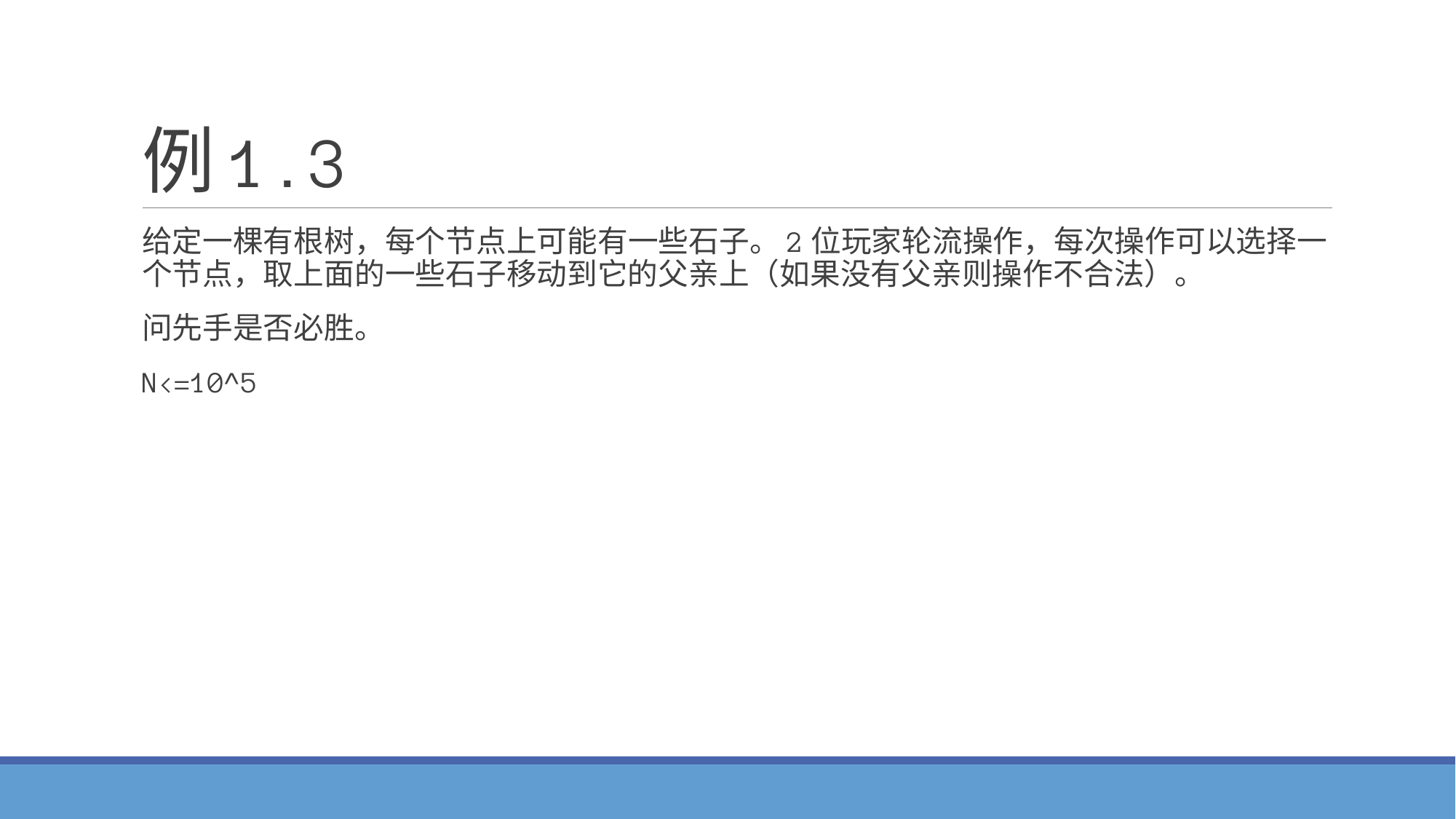

# 例1.3
给定一棵有根树，每个节点上可能有一些石子。2位玩家轮流操作，每次操作可以选择一个节点，取上面的一些石子移动到它的父亲上（如果没有父亲则操作不合法）。
问先手是否必胜。
N<=10^5